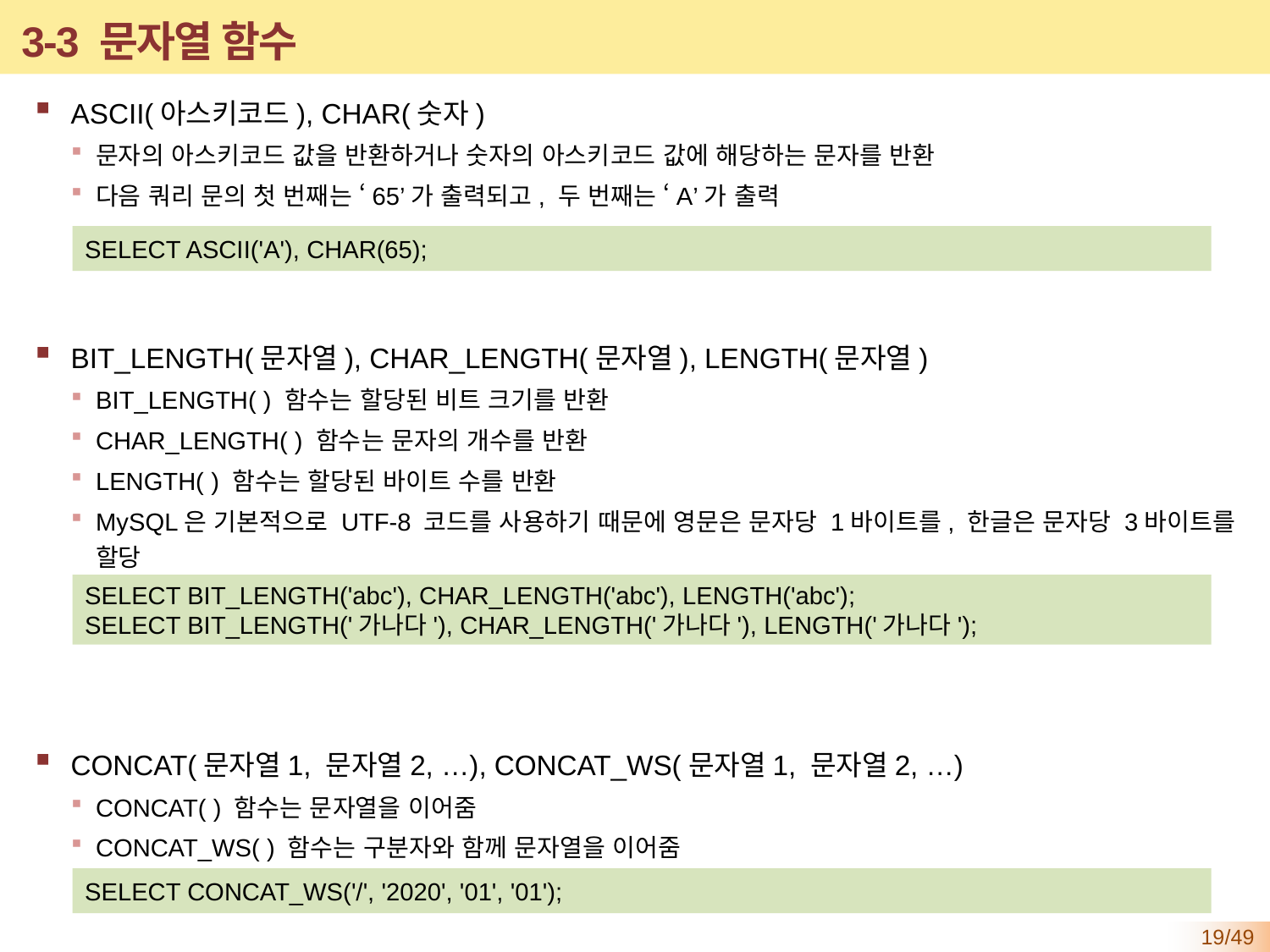

# 3-3 문자열 함수
ASCII(아스키코드), CHAR(숫자)
문자의 아스키코드 값을 반환하거나 숫자의 아스키코드 값에 해당하는 문자를 반환
다음 쿼리 문의 첫 번째는 ‘65’가 출력되고, 두 번째는 ‘A’가 출력

BIT_LENGTH(문자열), CHAR_LENGTH(문자열), LENGTH(문자열)
BIT_LENGTH( ) 함수는 할당된 비트 크기를 반환
CHAR_LENGTH( ) 함수는 문자의 개수를 반환
LENGTH( ) 함수는 할당된 바이트 수를 반환
MySQL은 기본적으로 UTF-8 코드를 사용하기 때문에 영문은 문자당 1바이트를, 한글은 문자당 3바이트를 할당

CONCAT(문자열1, 문자열2, …), CONCAT_WS(문자열1, 문자열2, …)
CONCAT( ) 함수는 문자열을 이어줌
CONCAT_WS( ) 함수는 구분자와 함께 문자열을 이어줌
다음 쿼리문을 실행하면 구분자 /를 추가하여 ‘2020/01/01’이 출력

SELECT ASCII('A'), CHAR(65);
SELECT BIT_LENGTH('abc'), CHAR_LENGTH('abc'), LENGTH('abc');
SELECT BIT_LENGTH('가나다'), CHAR_LENGTH('가나다'), LENGTH('가나다');
SELECT CONCAT_WS('/', '2020', '01', '01');